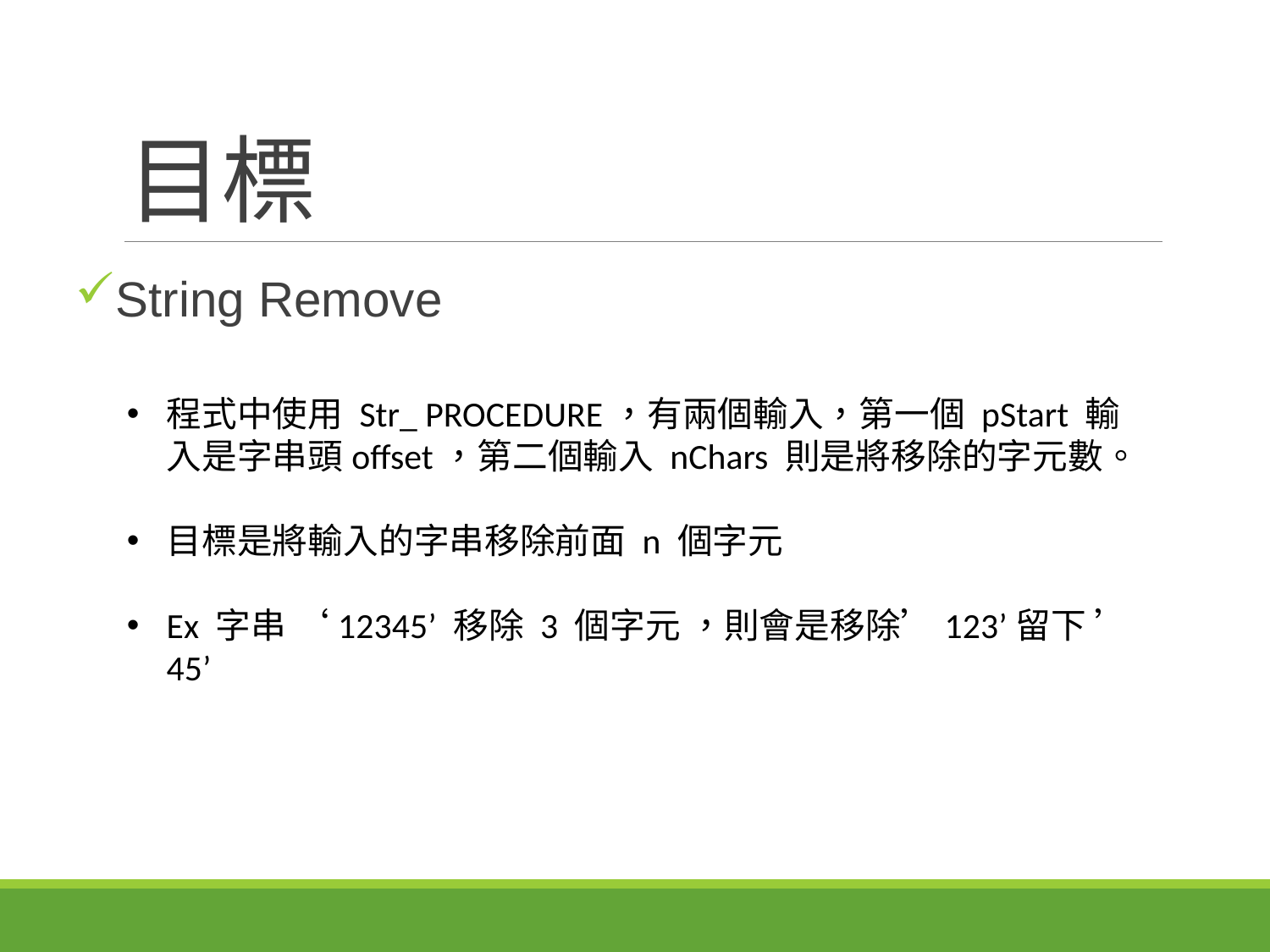

# 目標
String Remove

程式中使用 Str_ PROCEDURE，有兩個輸入，第一個 pStart 輸入是字串頭offset，第二個輸入 nChars 則是將移除的字元數。

目標是將輸入的字串移除前面 n 個字元

Ex 字串 ‘12345’ 移除 3 個字元 ，則會是移除’123’留下 ’45’